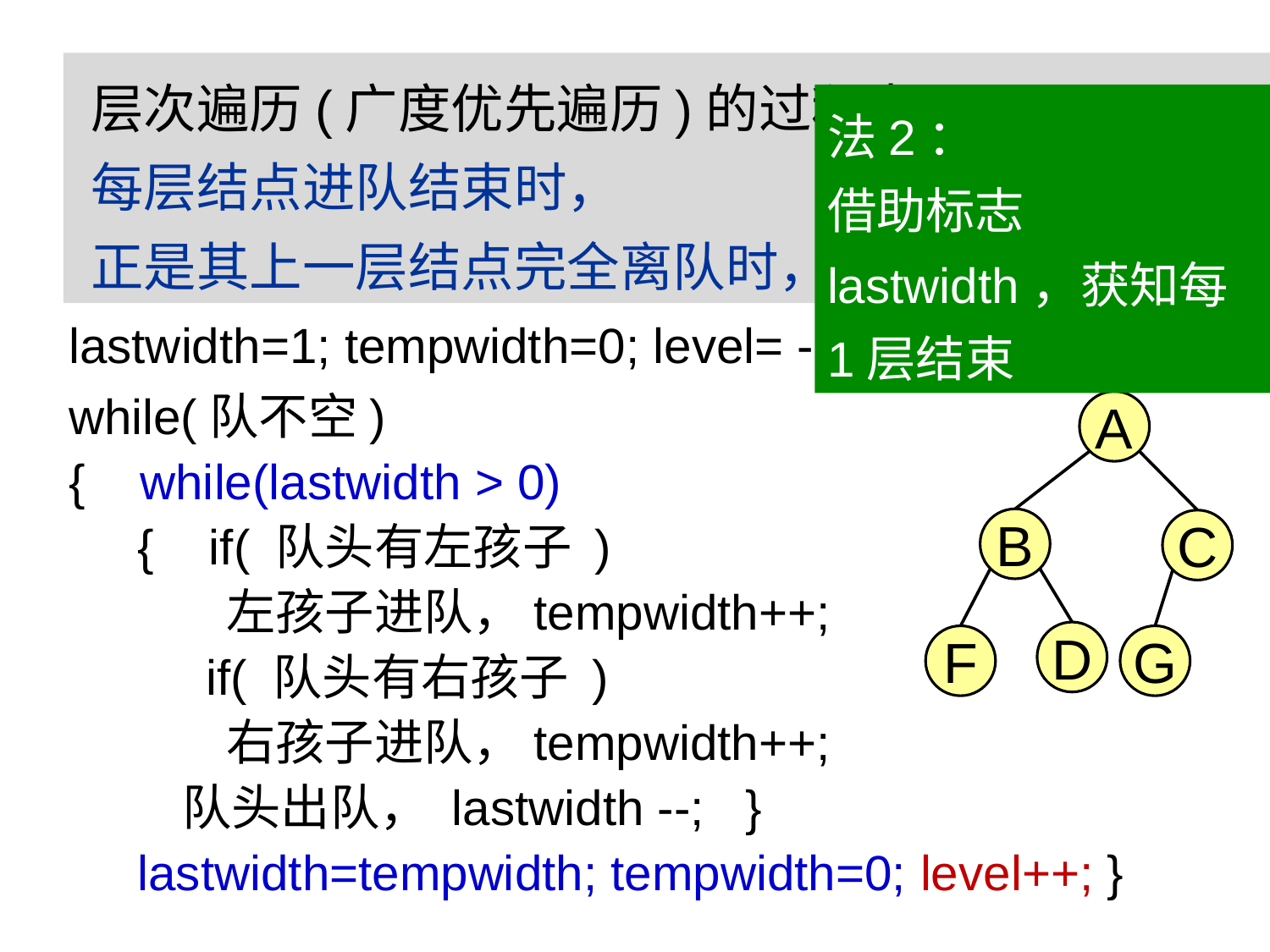

层次遍历(广度优先遍历)的过程中，
每层结点进队结束时，
正是其上一层结点完全离队时，
法2：
借助标志lastwidth，获知每1层结束
   lastwidth=1; tempwidth=0; level= -1;
   while(队不空)
   {    while(lastwidth > 0)
        {    if( 队头有左孩子 )
                 左孩子进队，tempwidth++;
             if( 队头有右孩子 )
                 右孩子进队，tempwidth++;
             队头出队， lastwidth --;   }
        lastwidth=tempwidth; tempwidth=0; level++; }
A
B
C
D
F
G